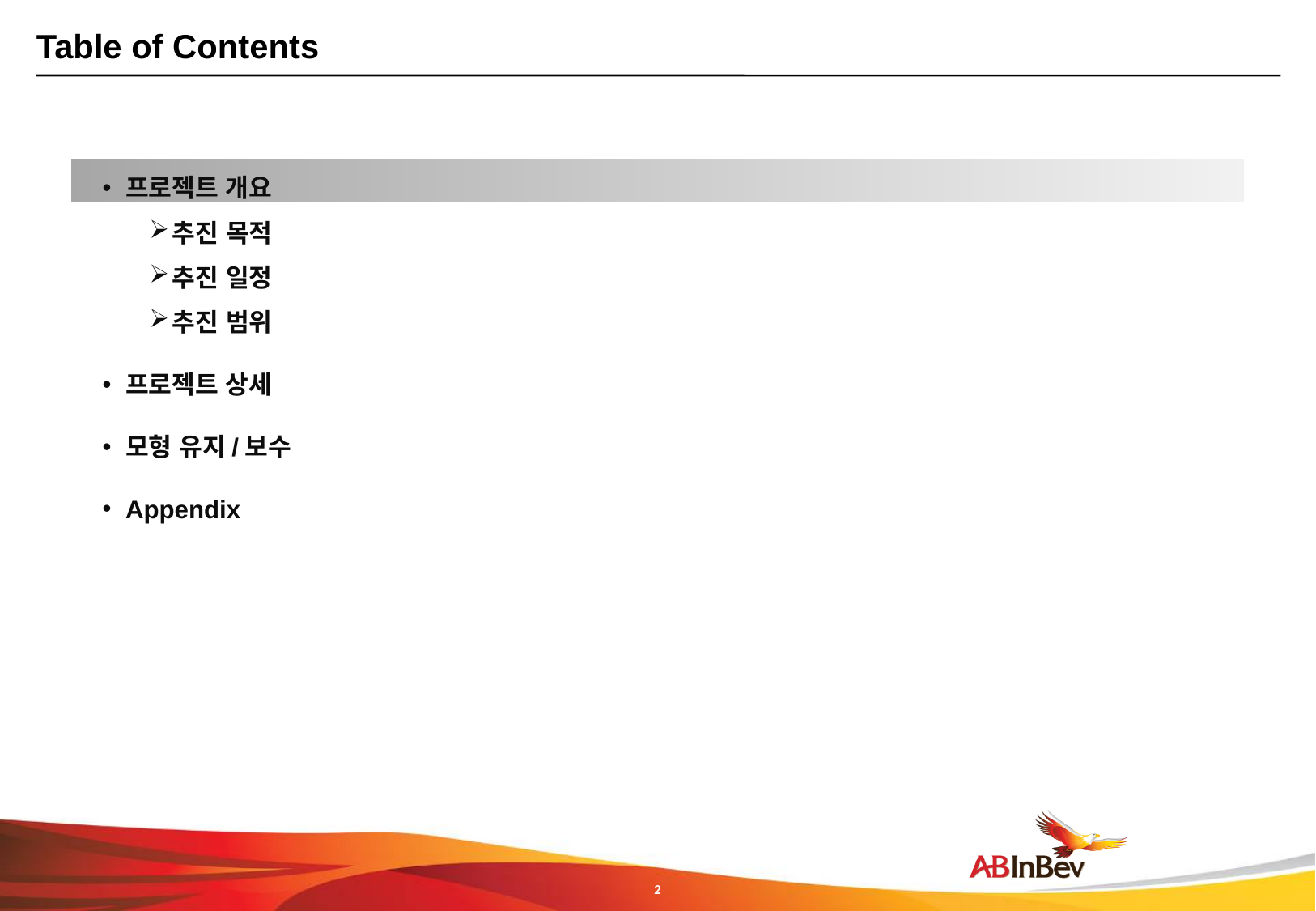

# Table of Contents
프로젝트 개요
추진 목적
추진 일정
추진 범위
프로젝트 상세
모형 유지/보수
Appendix